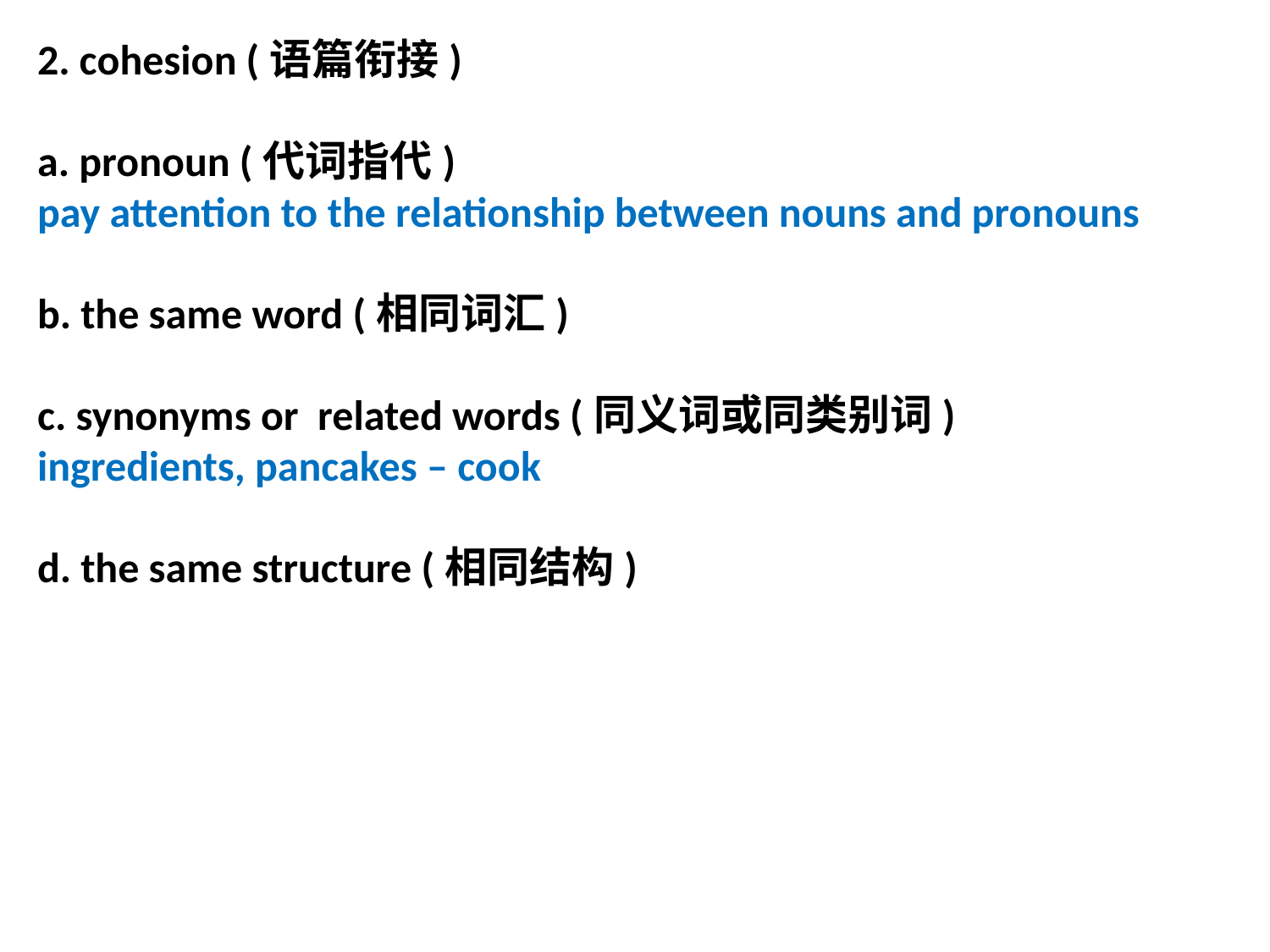

2. cohesion (语篇衔接)

a. pronoun (代词指代)
pay attention to the relationship between nouns and pronouns

b. the same word (相同词汇)

c. synonyms or  related words (同义词或同类别词)
ingredients, pancakes – cook

d. the same structure (相同结构)